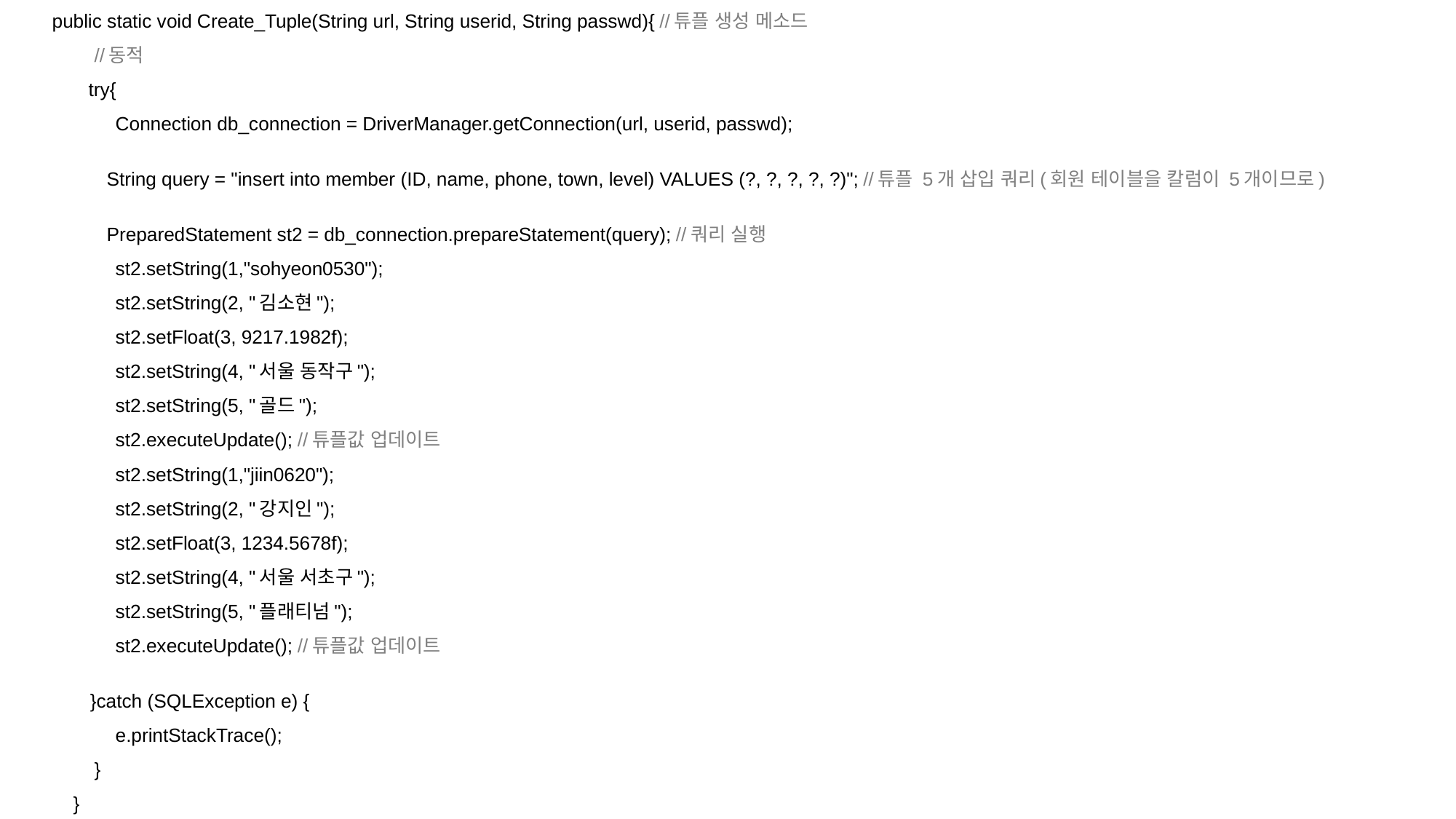

public static void Create_Tuple(String url, String userid, String passwd){ //튜플 생성 메소드
        //동적
        try{
            Connection db_connection = DriverManager.getConnection(url, userid, passwd);

            String query = "insert into member (ID, name, phone, town, level) VALUES (?, ?, ?, ?, ?)"; //튜플 5개 삽입 쿼리(회원 테이블을 칼럼이 5개이므로)

            PreparedStatement st2 = db_connection.prepareStatement(query); //쿼리 실행
            st2.setString(1,"sohyeon0530");
            st2.setString(2, "김소현");
            st2.setFloat(3, 9217.1982f);
            st2.setString(4, "서울 동작구");
            st2.setString(5, "골드");
            st2.executeUpdate(); //튜플값 업데이트
            st2.setString(1,"jiin0620");
            st2.setString(2, "강지인");
            st2.setFloat(3, 1234.5678f);
            st2.setString(4, "서울 서초구");
            st2.setString(5, "플래티넘");
            st2.executeUpdate(); //튜플값 업데이트

        }catch (SQLException e) {
            e.printStackTrace();
        }
    }